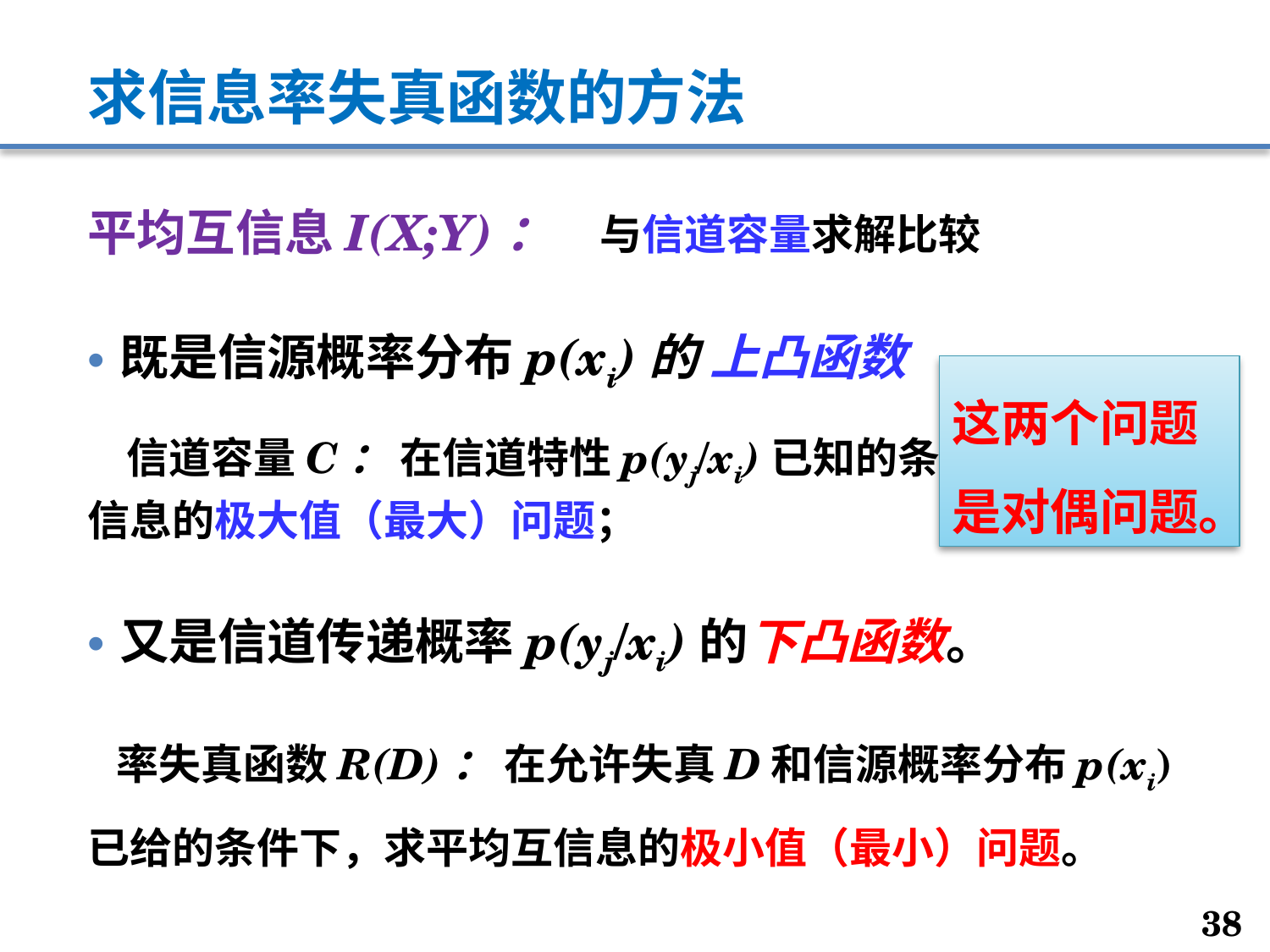

# 求信息率失真函数的方法
平均互信息I(X;Y)：
既是信源概率分布p(xi)的 上凸函数
   信道容量C： 在信道特性p(yj/xi)已知的条件下求平均互信息的极大值（最大）问题；
又是信道传递概率p(yj/xi)的下凸函数。
  率失真函数R(D)： 在允许失真D和信源概率分布p(xi)已给的条件下，求平均互信息的极小值（最小）问题。
与信道容量求解比较
这两个问题是对偶问题。
38